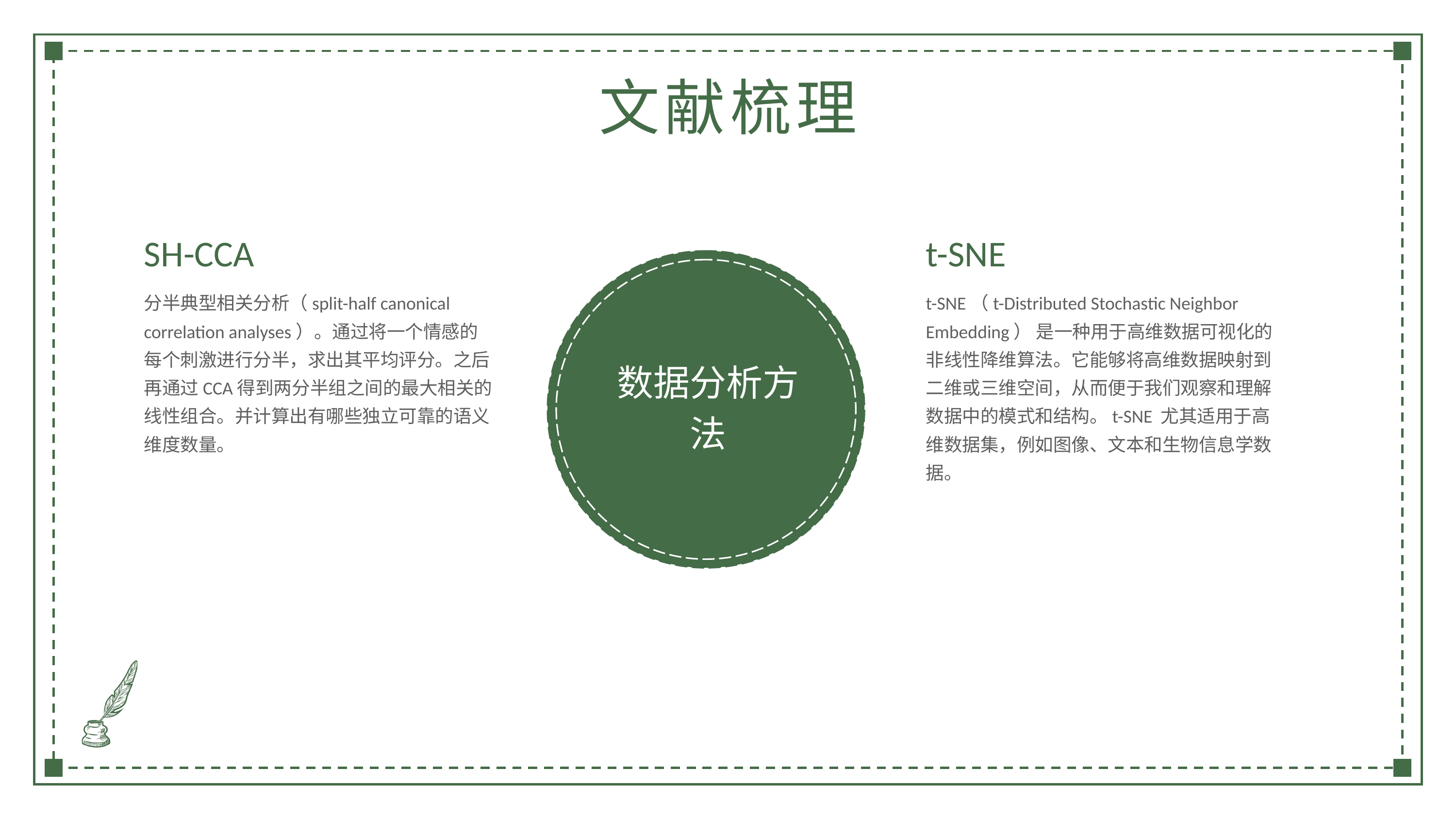

文献梳理
SH-CCA
t-SNE

分半典型相关分析（split-half canonical correlation analyses）。通过将一个情感的每个刺激进行分半，求出其平均评分。之后再通过CCA得到两分半组之间的最大相关的线性组合。并计算出有哪些独立可靠的语义维度数量。
t-SNE（t-Distributed Stochastic Neighbor Embedding） 是一种用于高维数据可视化的非线性降维算法。它能够将高维数据映射到二维或三维空间，从而便于我们观察和理解数据中的模式和结构。t-SNE 尤其适用于高维数据集，例如图像、文本和生物信息学数据。
数据分析方法